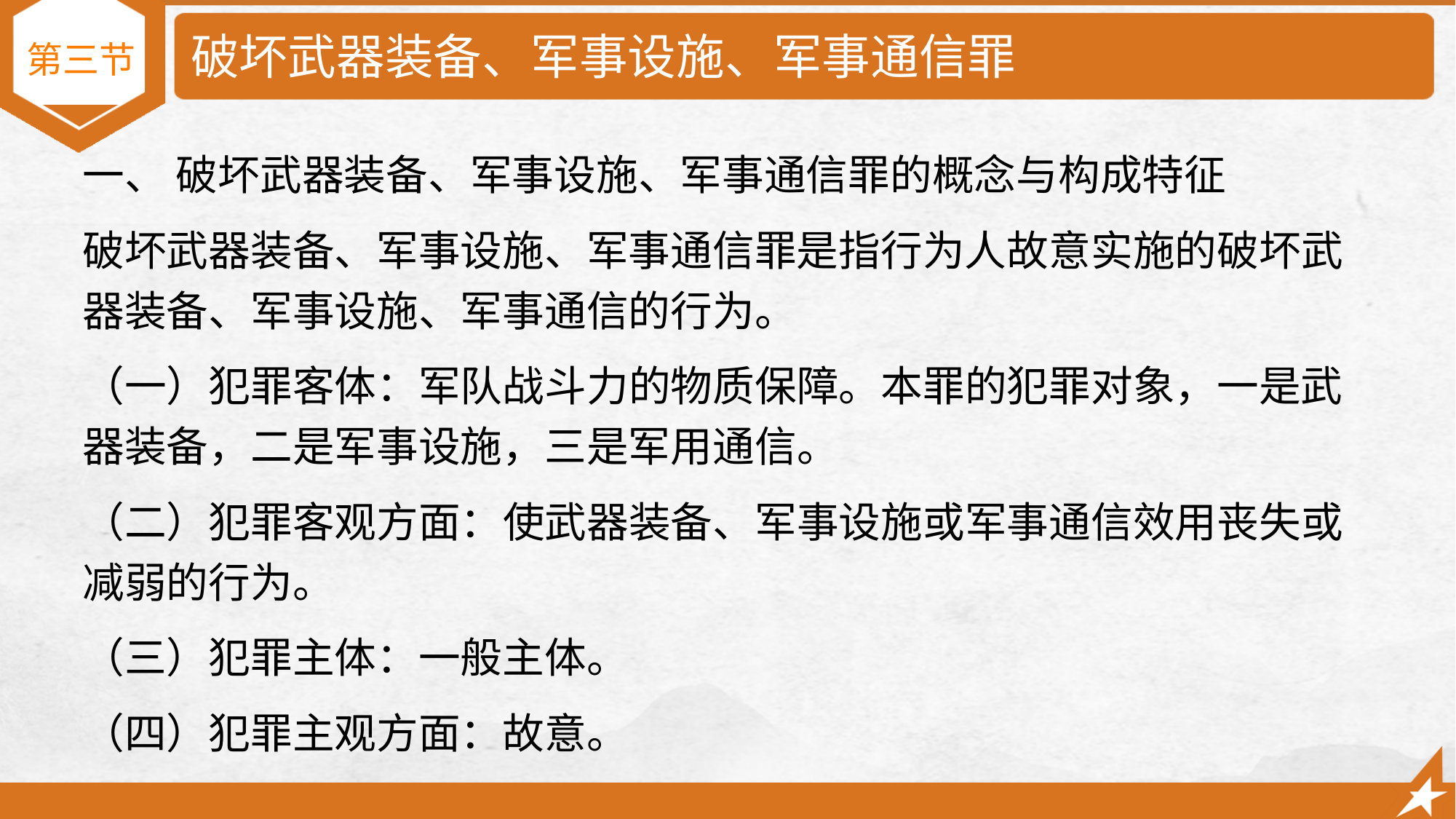

# 破坏武器装备、军事设施、军事通信罪
第三节
一、 破坏武器装备、军事设施、军事通信罪的概念与构成特征
破坏武器装备、军事设施、军事通信罪是指行为人故意实施的破坏武器装备、军事设施、军事通信的行为。
（一）犯罪客体：军队战斗力的物质保障。本罪的犯罪对象，一是武器装备，二是军事设施，三是军用通信。
（二）犯罪客观方面：使武器装备、军事设施或军事通信效用丧失或减弱的行为。
（三）犯罪主体：一般主体。
（四）犯罪主观方面：故意。